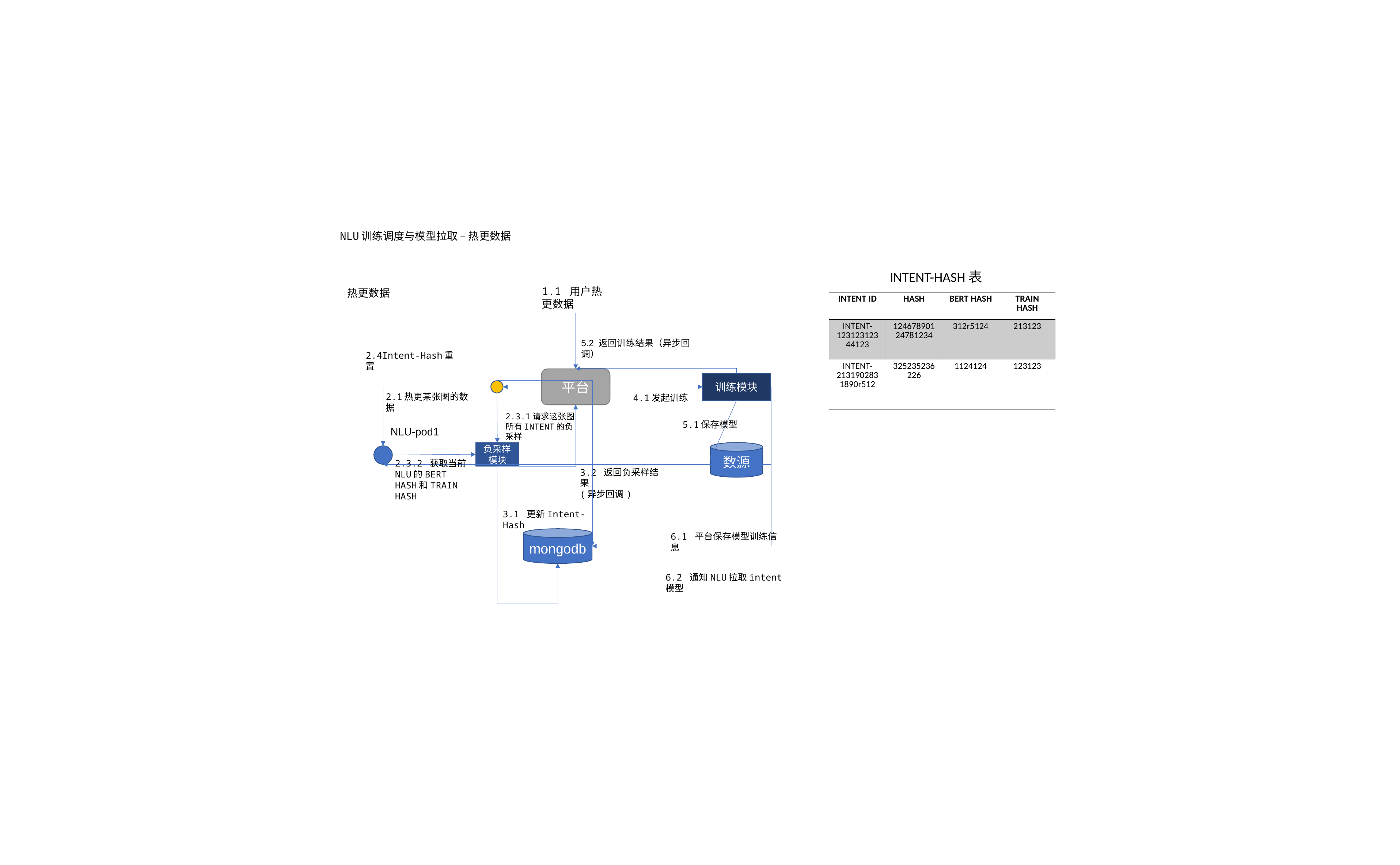

NLU训练调度与模型拉取 – 热更数据
INTENT-HASH表
1.1 用户热更数据
热更数据
| INTENT ID | HASH | BERT HASH | TRAIN HASH |
| --- | --- | --- | --- |
| INTENT-12312312344123 | 12467890124781234 | 312r5124 | 213123 |
| INTENT-2131902831890r512 | 325235236226 | 1124124 | 123123 |
5.2 返回训练结果（异步回调）
2.4Intent-Hash重置
平台
训练模块

2.1热更某张图的数据
4.1发起训练
2.3.1请求这张图所有INTENT的负采样
5.1保存模型
NLU-pod1
数源
负采样模块

2.3.2 获取当前NLU的BERT HASH和TRAIN HASH
3.2 返回负采样结果
(异步回调)
3.1 更新Intent-Hash
6.1 平台保存模型训练信息
mongodb
6.2 通知NLU拉取intent模型